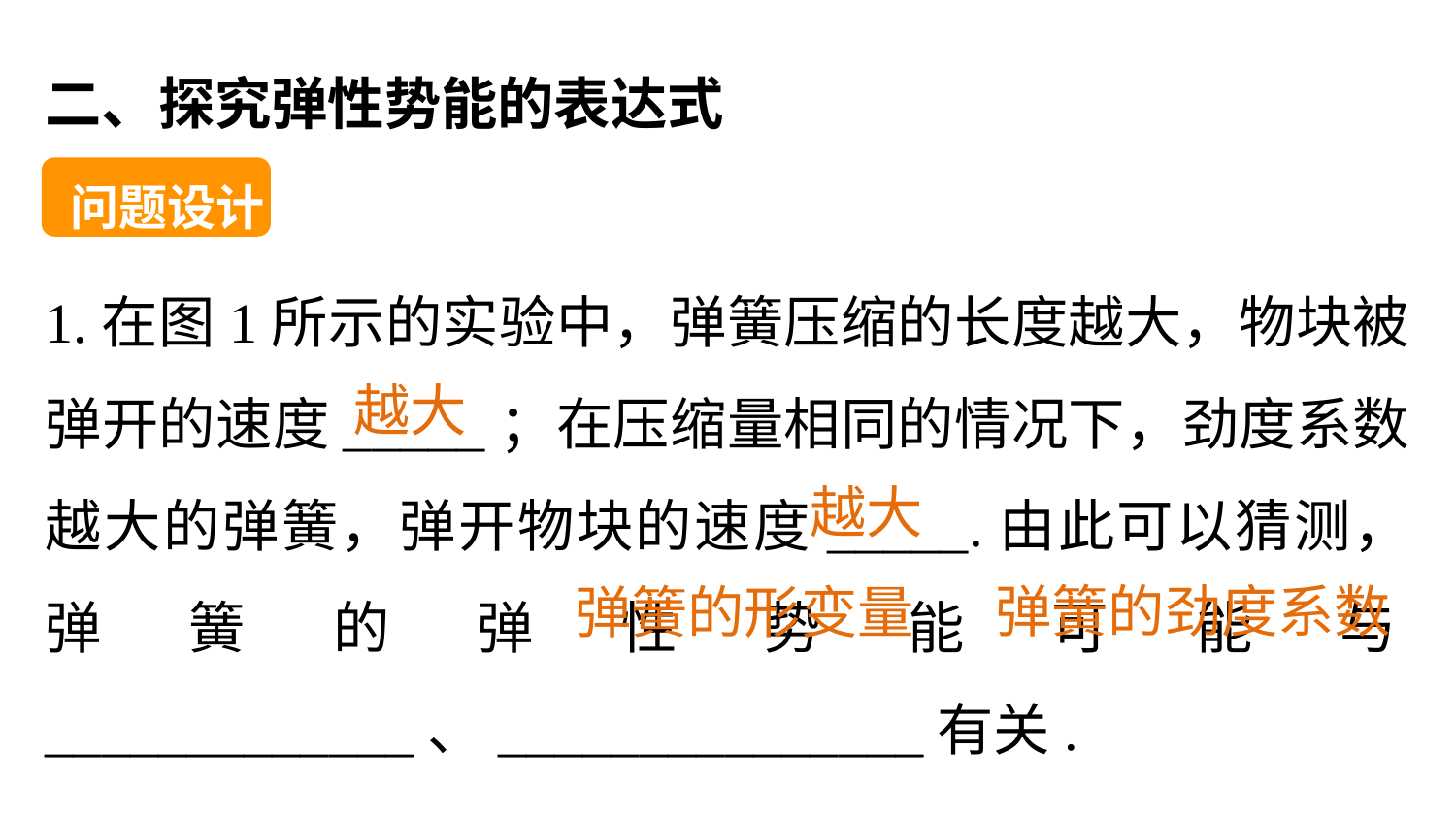

二、探究弹性势能的表达式
 问题设计
1.在图1所示的实验中，弹簧压缩的长度越大，物块被弹开的速度_____；在压缩量相同的情况下，劲度系数越大的弹簧，弹开物块的速度_____.由此可以猜测，弹簧的弹性势能可能与_____________、_______________有关.
越大
越大
弹簧的劲度系数
弹簧的形变量